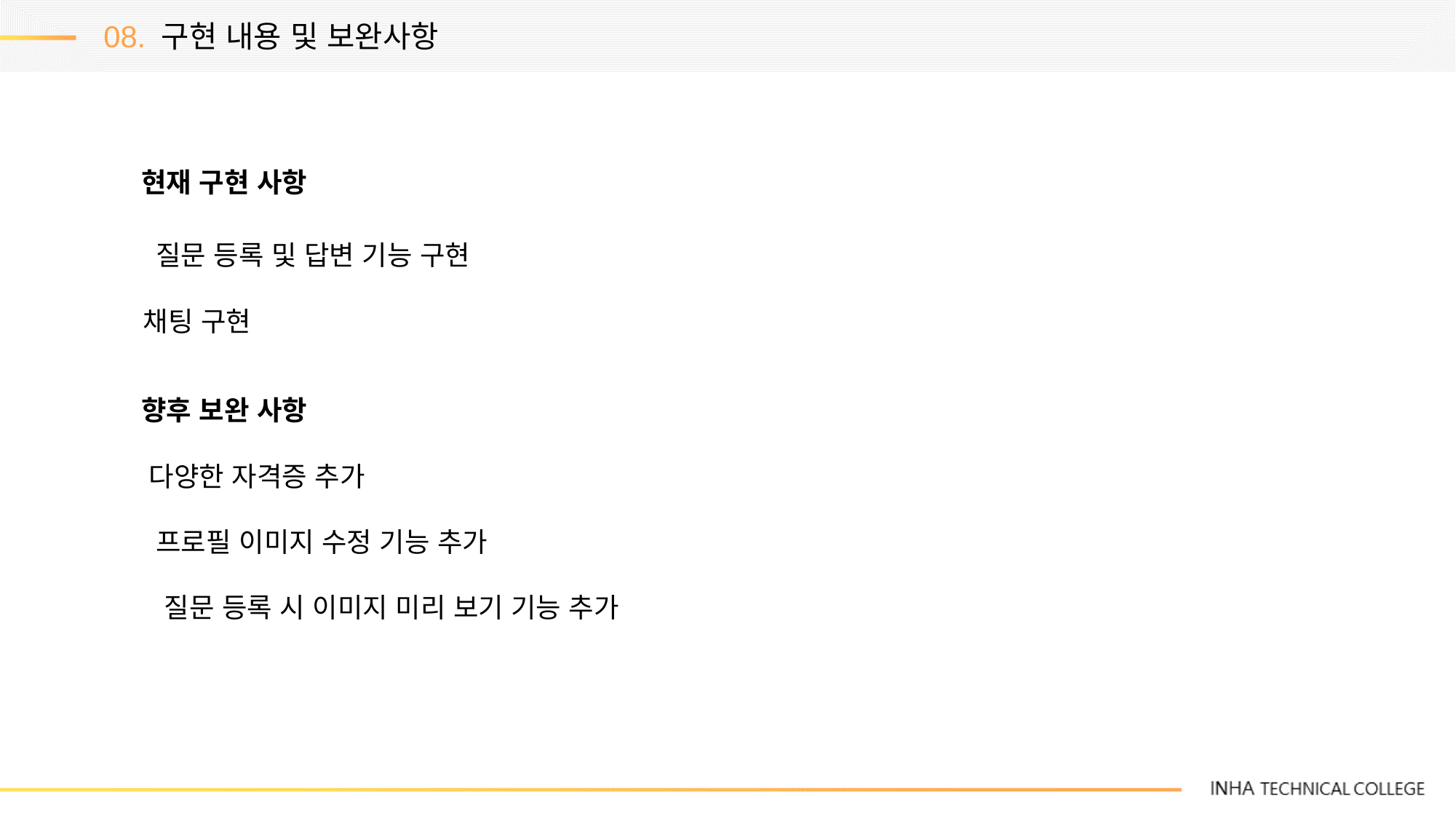

08. 구현 내용 및 보완사항
현재 구현 사항
질문 등록 및 답변 기능 구현
채팅 구현
향후 보완 사항
다양한 자격증 추가
프로필 이미지 수정 기능 추가
질문 등록 시 이미지 미리 보기 기능 추가